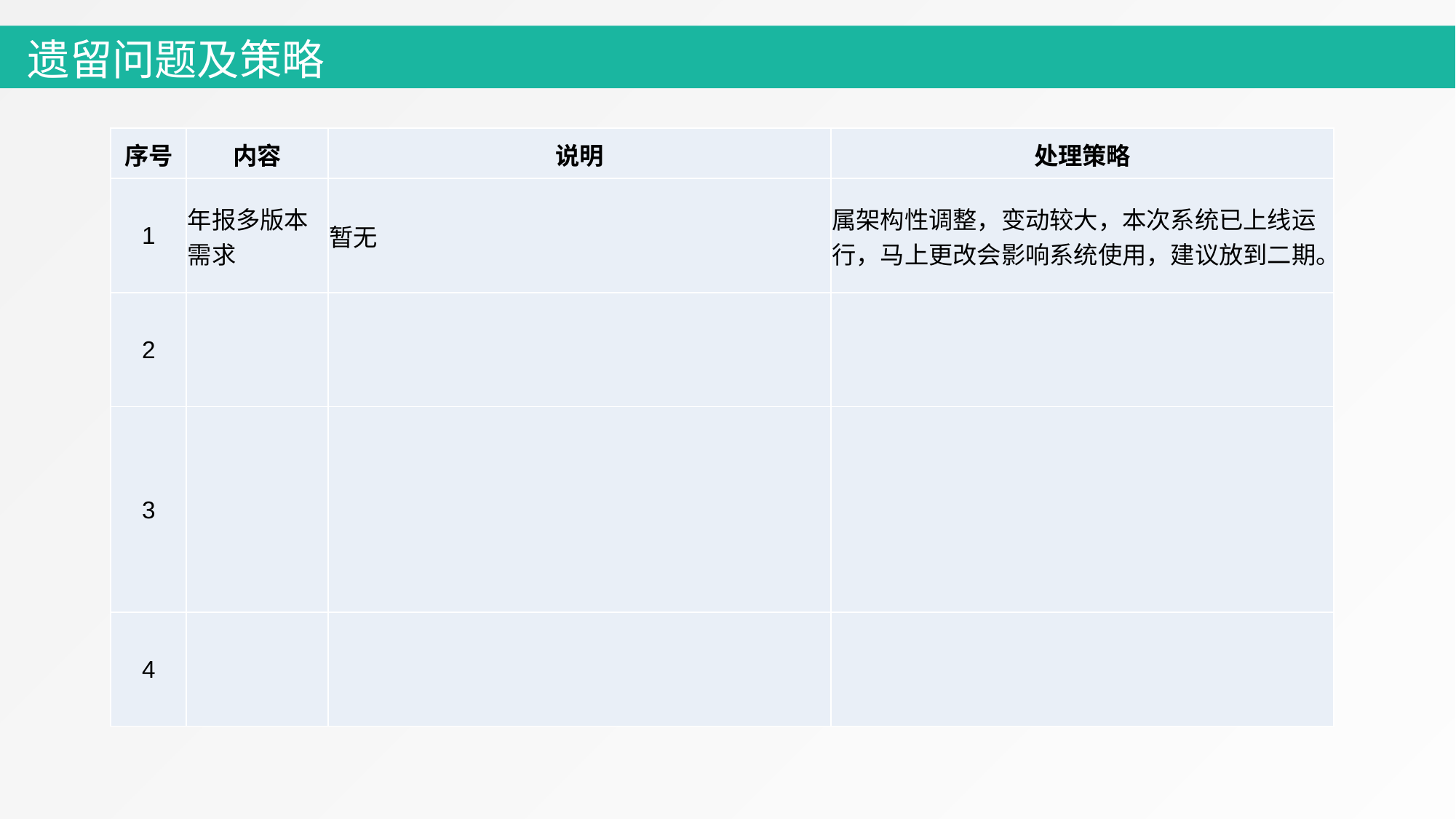

遗留问题及策略
| 序号 | 内容 | 说明 | 处理策略 |
| --- | --- | --- | --- |
| 1 | 年报多版本需求 | 暂无 | 属架构性调整，变动较大，本次系统已上线运行，马上更改会影响系统使用，建议放到二期。 |
| 2 |  |  |  |
| 3 |  |  |  |
| 4 |  |  |  |